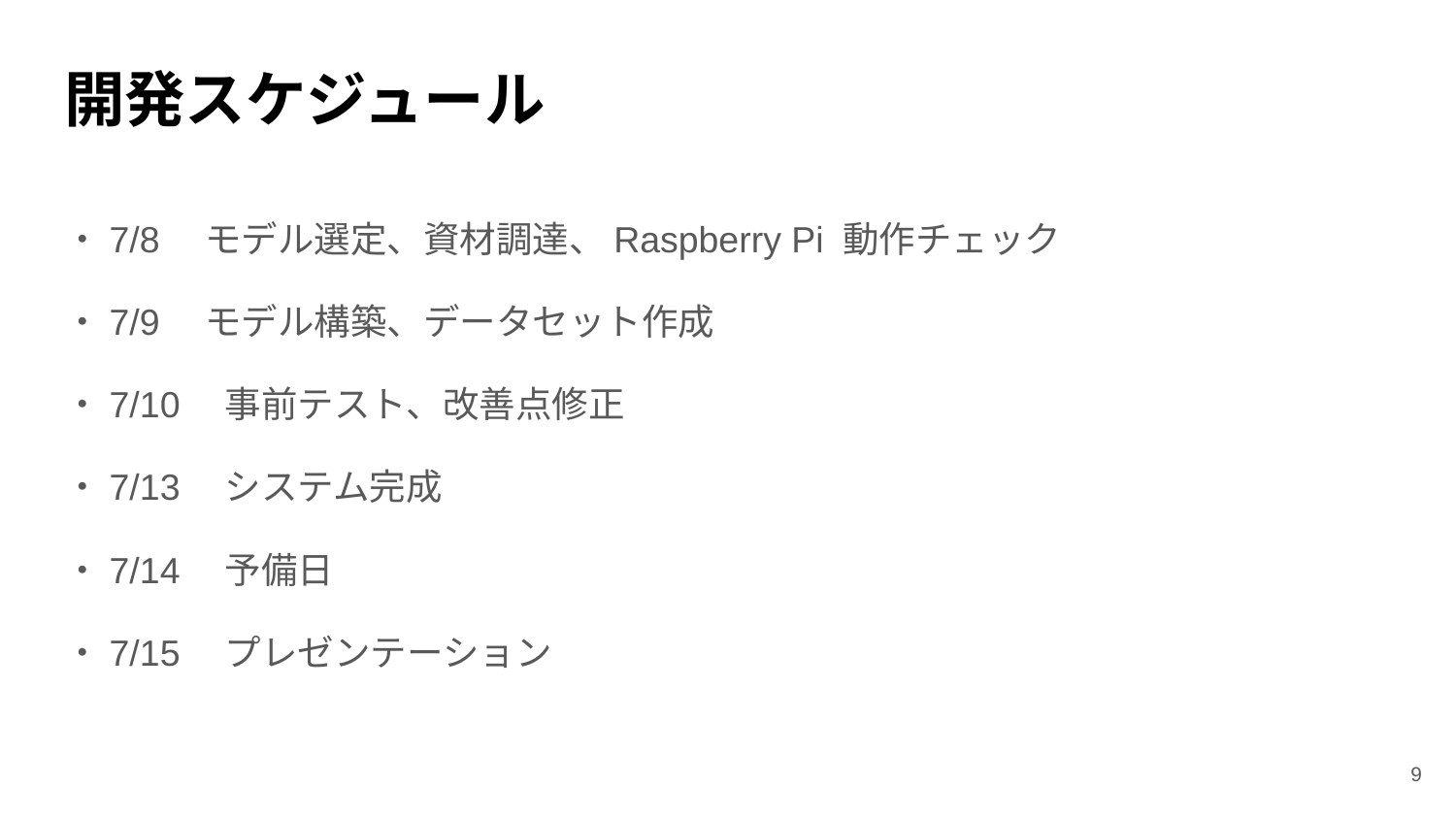

# 開発スケジュール
・7/8　モデル選定、資材調達、Raspberry Pi 動作チェック
・7/9　モデル構築、データセット作成
・7/10　事前テスト、改善点修正
・7/13　システム完成
・7/14　予備日
・7/15　プレゼンテーション
9